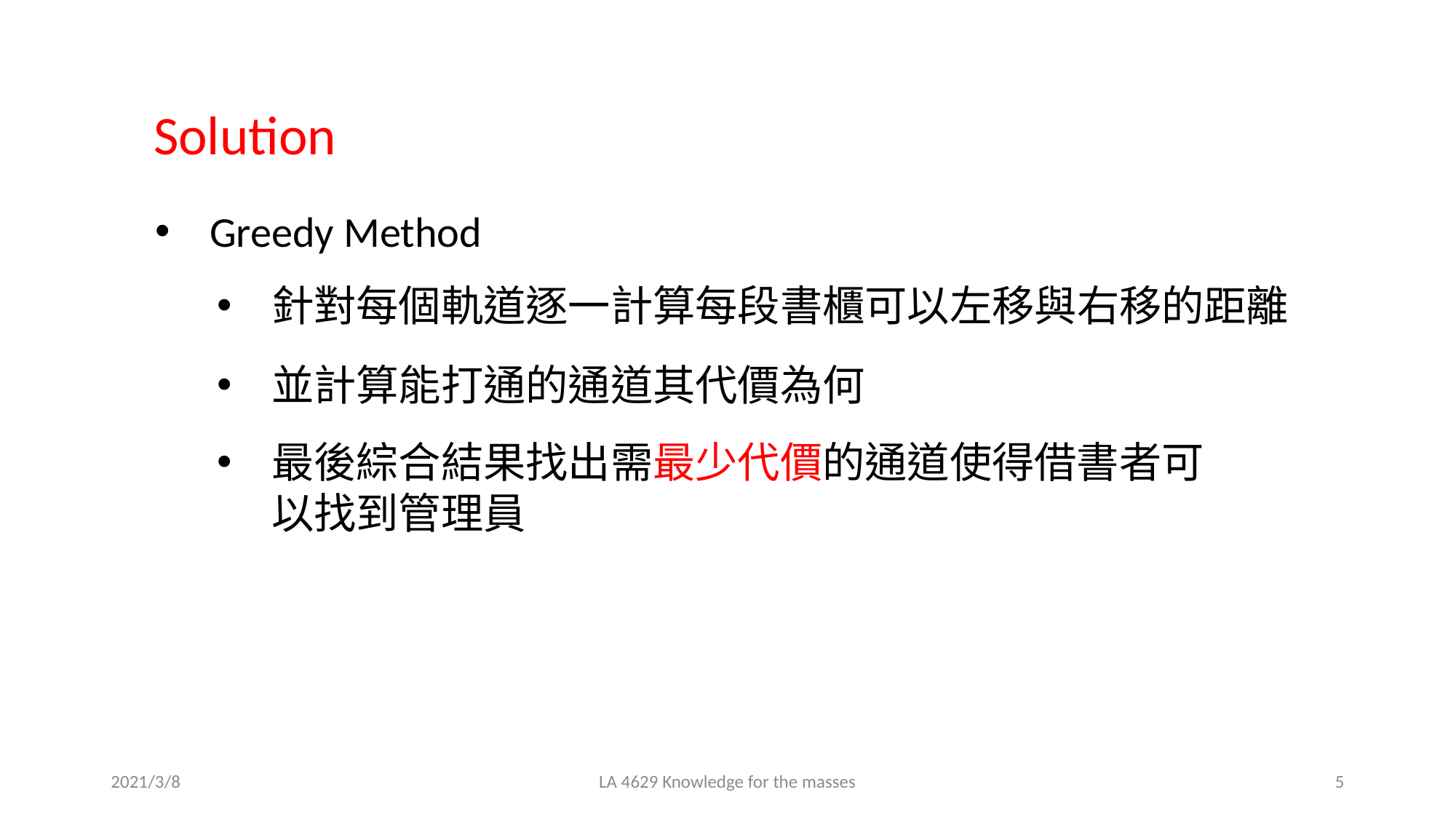

Solution
Greedy Method
針對每個軌道逐一計算每段書櫃可以左移與右移的距離
並計算能打通的通道其代價為何
最後綜合結果找出需最少代價的通道使得借書者可以找到管理員
2021/3/8
LA 4629 Knowledge for the masses
5